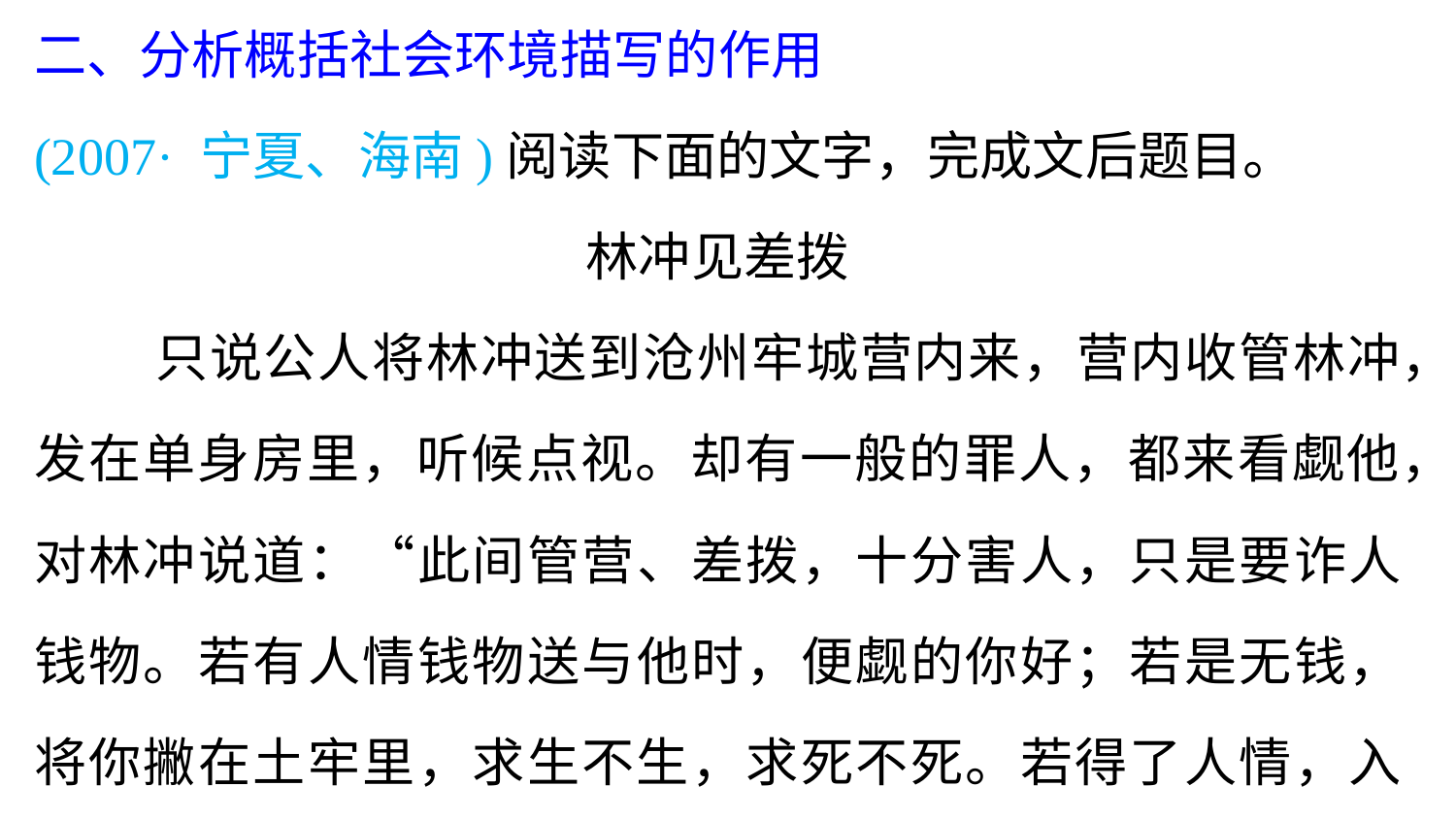

二、分析概括社会环境描写的作用
(2007· 宁夏、海南)阅读下面的文字，完成文后题目。
林冲见差拨
        只说公人将林冲送到沧州牢城营内来，营内收管林冲，发在单身房里，听候点视。却有一般的罪人，都来看觑他，对林冲说道：“此间管营、差拨，十分害人，只是要诈人钱物。若有人情钱物送与他时，便觑的你好；若是无钱，将你撇在土牢里，求生不生，求死不死。若得了人情，入门便不